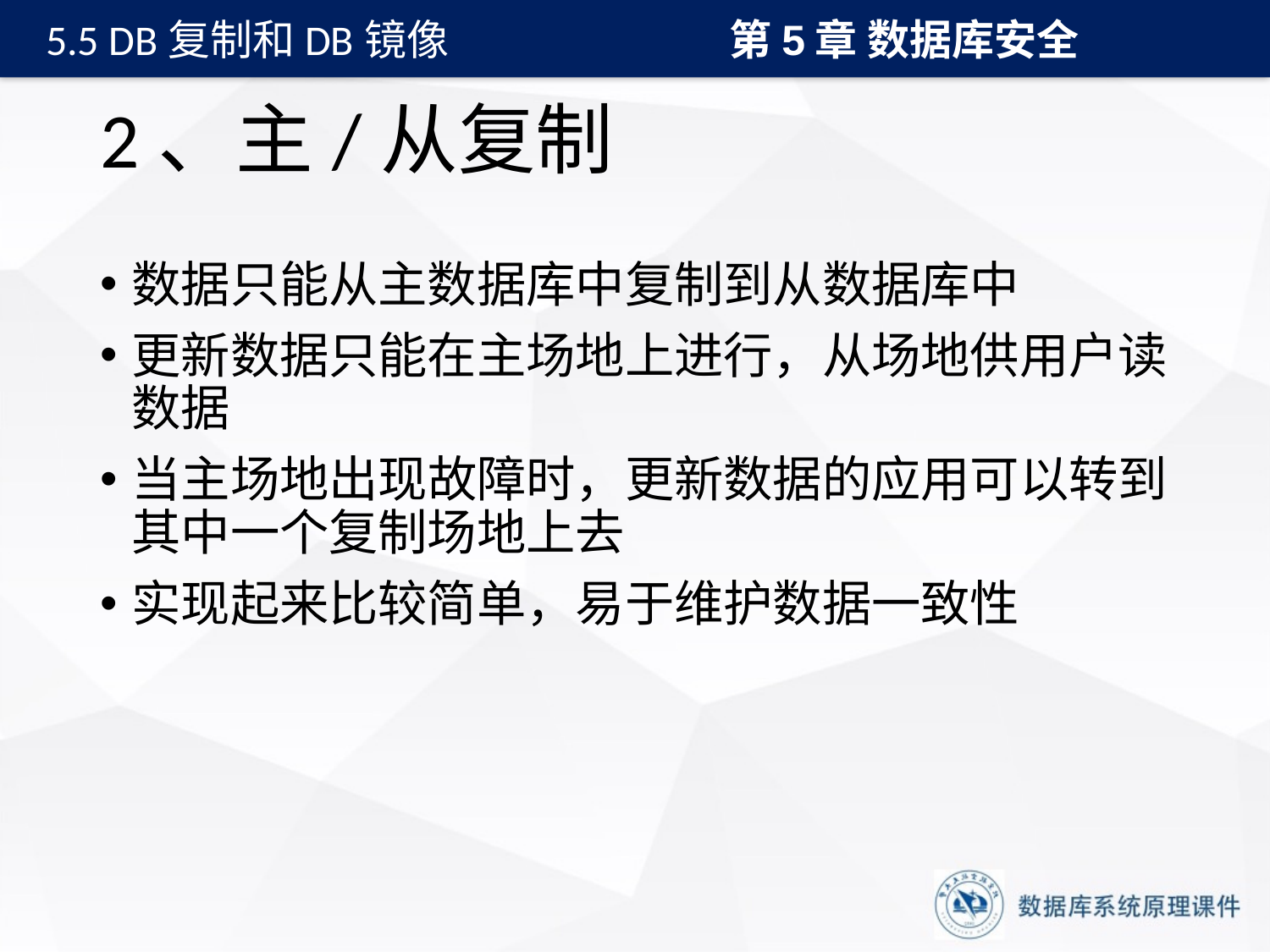

第5章 数据库安全
5.5 DB复制和DB镜像
# 2、主/从复制
数据只能从主数据库中复制到从数据库中
更新数据只能在主场地上进行，从场地供用户读数据
当主场地出现故障时，更新数据的应用可以转到其中一个复制场地上去
实现起来比较简单，易于维护数据一致性